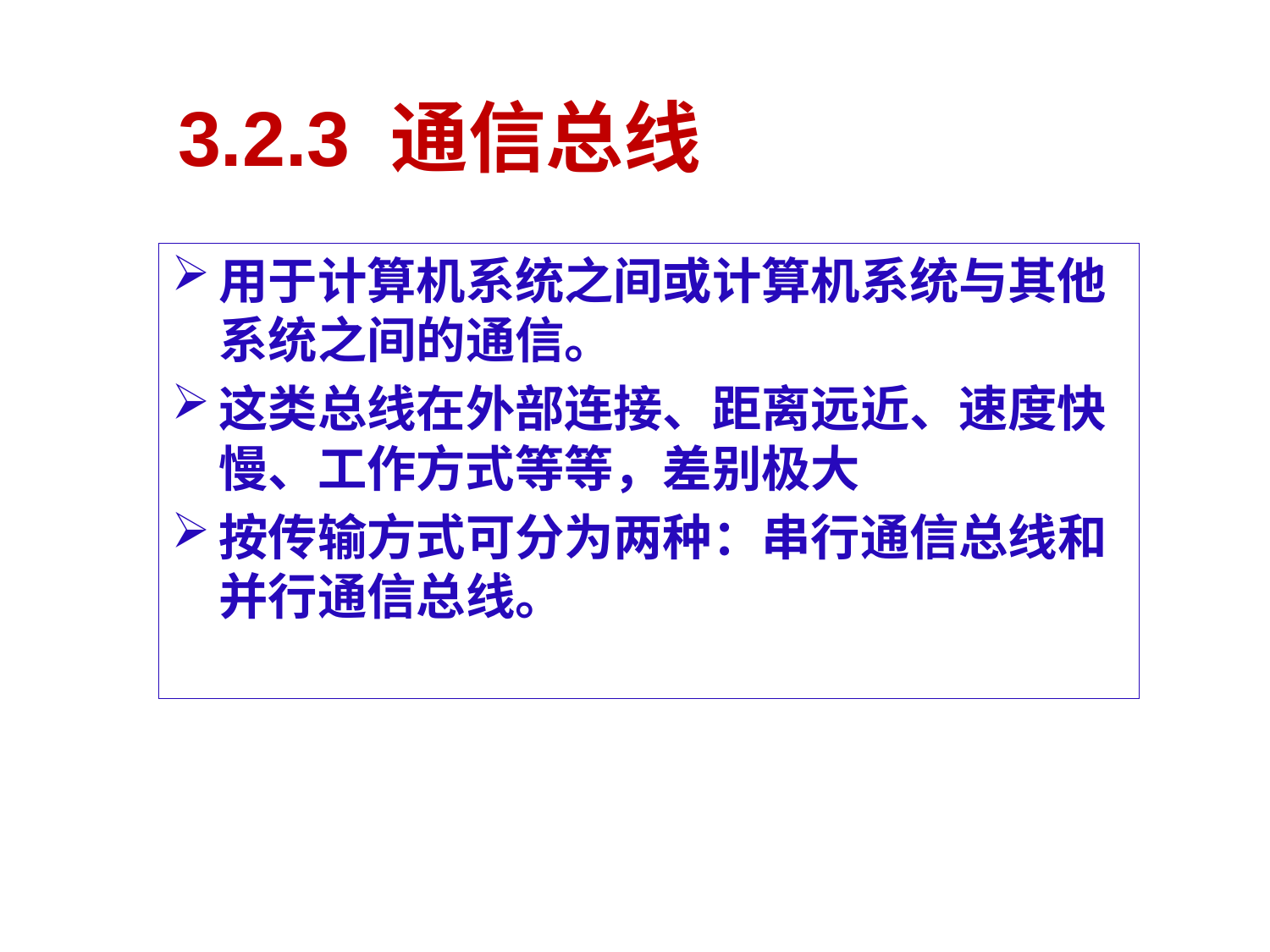

# 3.2.3 通信总线
用于计算机系统之间或计算机系统与其他系统之间的通信。
这类总线在外部连接、距离远近、速度快慢、工作方式等等，差别极大
按传输方式可分为两种：串行通信总线和并行通信总线。